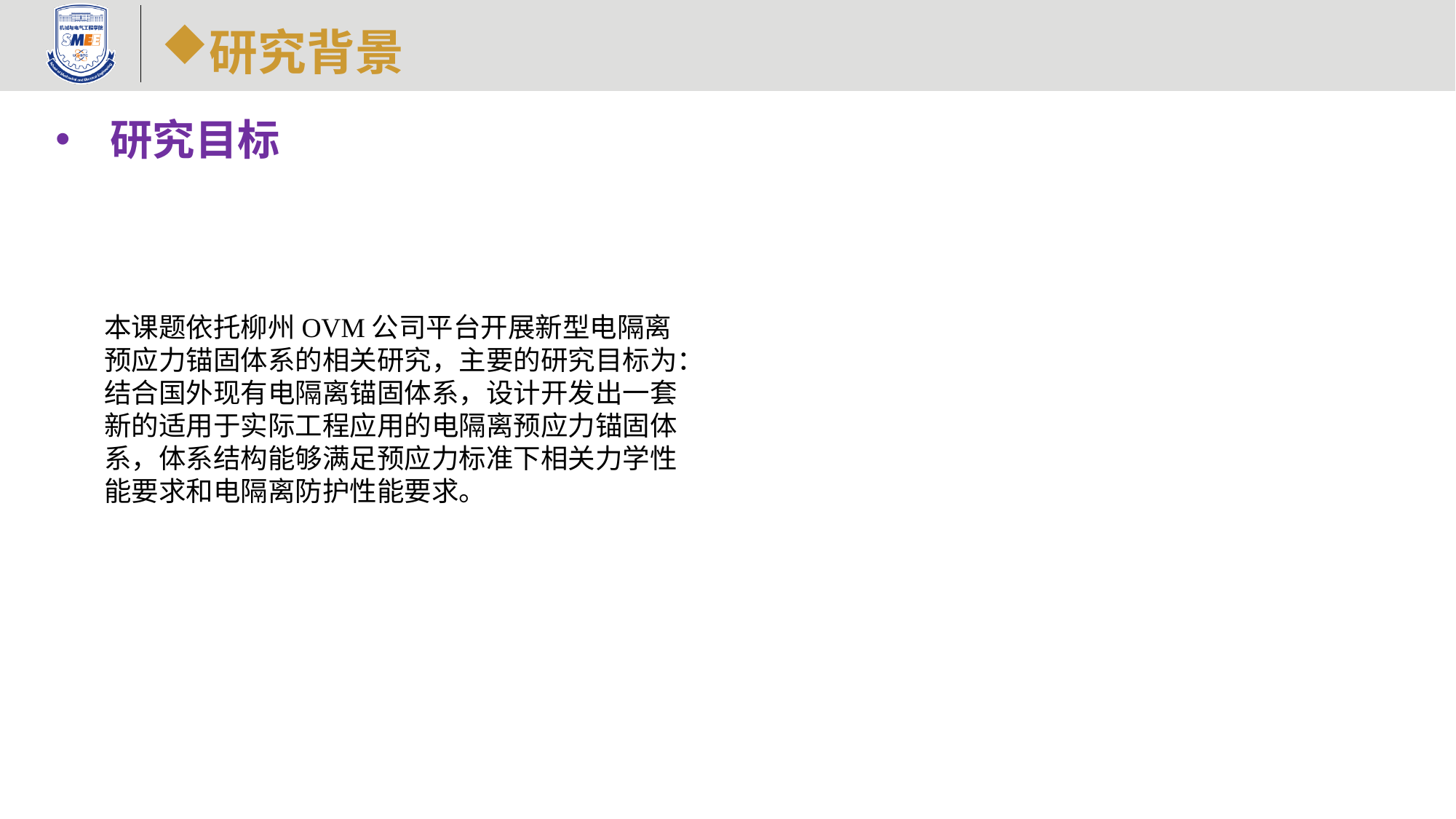

研究背景
研究目标

本课题依托柳州OVM公司平台开展新型电隔离预应力锚固体系的相关研究，主要的研究目标为：结合国外现有电隔离锚固体系，设计开发出一套新的适用于实际工程应用的电隔离预应力锚固体系，体系结构能够满足预应力标准下相关力学性能要求和电隔离防护性能要求。